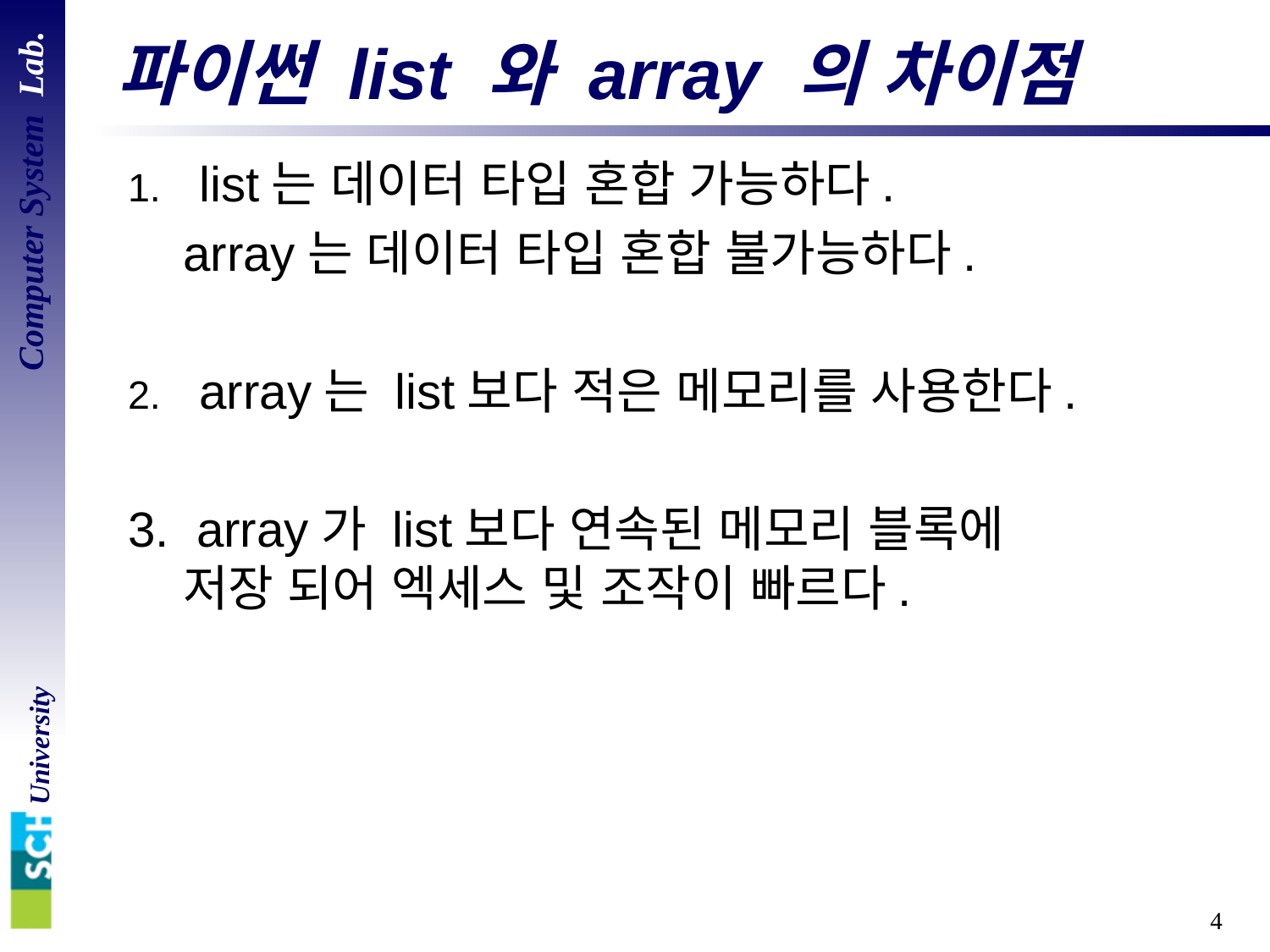

# 파이썬 list 와 array 의 차이점
list는 데이터 타입 혼합 가능하다.
    array는 데이터 타입 혼합 불가능하다.

array는 list보다 적은 메모리를 사용한다.

3.  array가 list보다 연속된 메모리 블록에
    저장 되어 엑세스 및 조작이 빠르다.